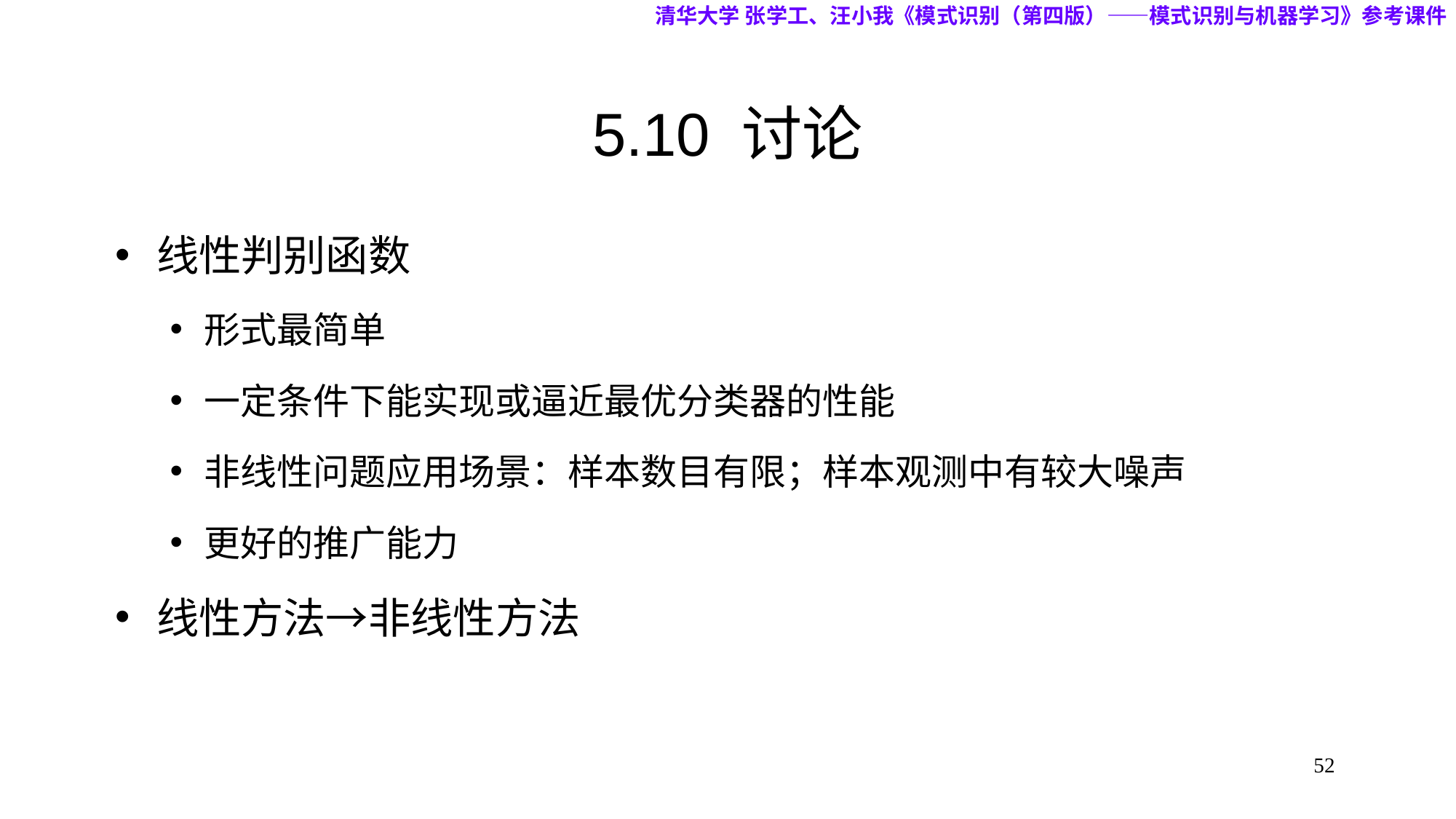

清华大学 张学工、汪小我《模式识别（第四版）——模式识别与机器学习》参考课件
# 5.10 讨论
线性判别函数
形式最简单
一定条件下能实现或逼近最优分类器的性能
非线性问题应用场景：样本数目有限；样本观测中有较大噪声
更好的推广能力
线性方法→非线性方法
52